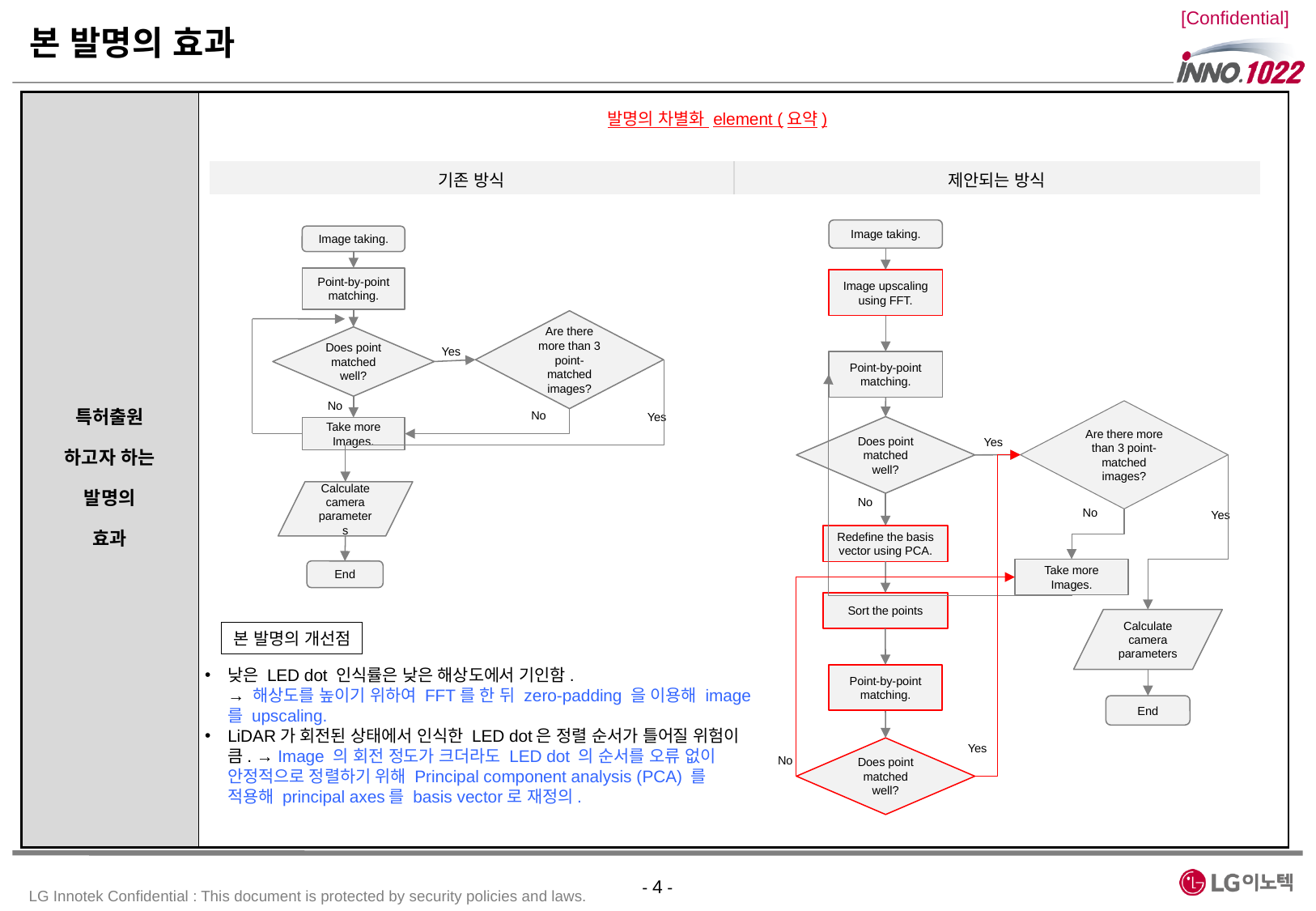

본 발명의 효과

| 특허출원 하고자 하는 발명의 효과 |  |
| --- | --- |
발명의 차별화 element (요약)
| 기존 방식 | 제안되는 방식 |
| --- | --- |
Image taking.
Image upscaling using FFT.
Point-by-point matching.
Are there more than 3 point-matched images?
Does point matched well?
Yes
No
No
Yes
Redefine the basis vector using PCA.
Take more Images.
Sort the points
Calculate camera parameters
Point-by-point matching.
End
Yes
Does point matched well?
No
Image taking.
Point-by-point matching.
Are there more than 3 point-matched images?
Does point matched well?
Yes
No
No
Yes
Take more Images.
Calculate camera parameters
End
본 발명의 개선점
낮은 LED dot 인식률은 낮은 해상도에서 기인함.
→ 해상도를 높이기 위하여 FFT를 한 뒤 zero-padding 을 이용해 image를 upscaling.
LiDAR가 회전된 상태에서 인식한 LED dot은 정렬 순서가 틀어질 위험이 큼. → Image 의 회전 정도가 크더라도 LED dot 의 순서를 오류 없이 안정적으로 정렬하기 위해 Principal component analysis (PCA) 를 적용해 principal axes를 basis vector로 재정의.
- 4 -